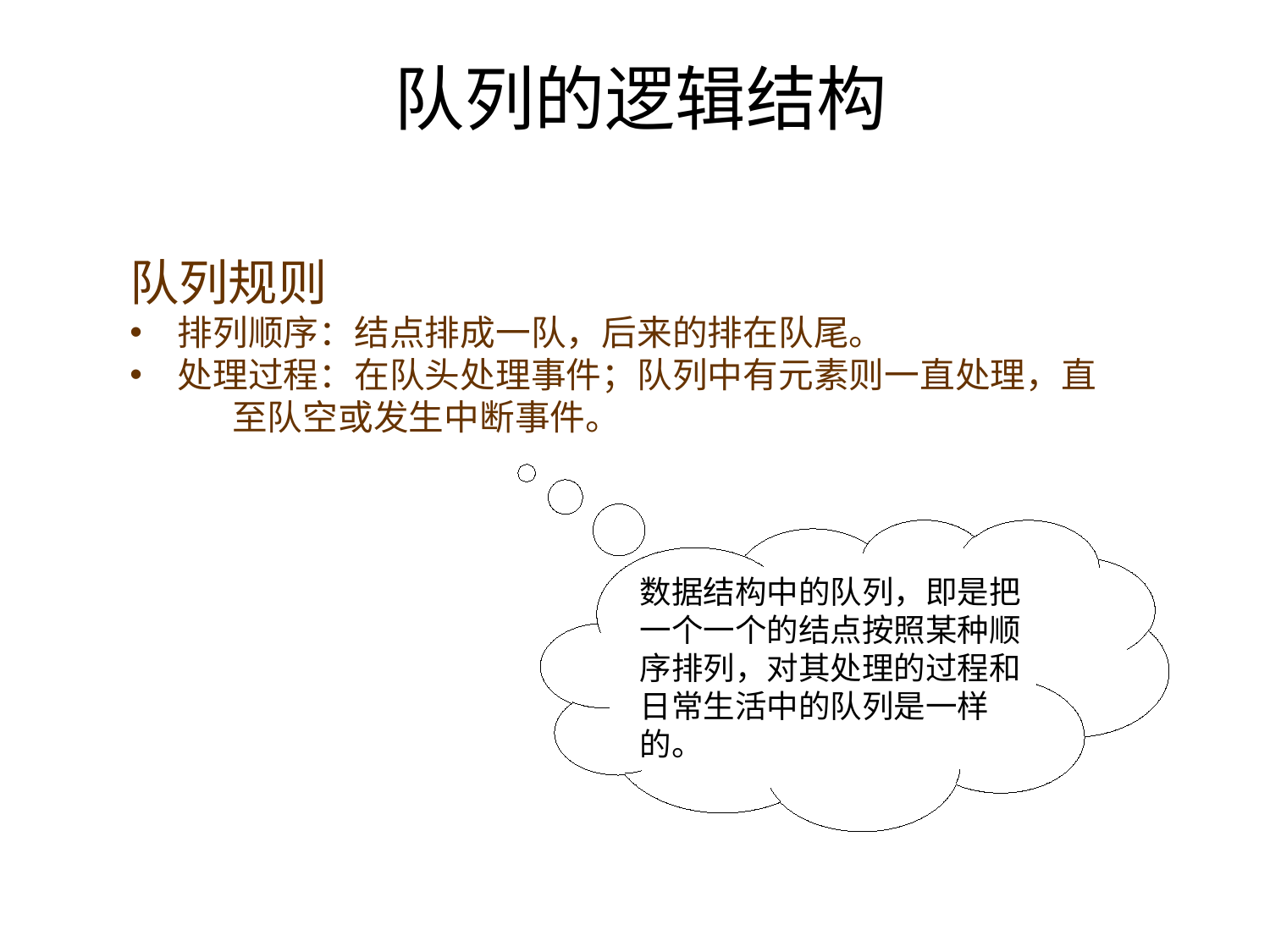

# 队列的逻辑结构
队列规则
排列顺序：结点排成一队，后来的排在队尾。
处理过程：在队头处理事件；队列中有元素则一直处理，直
            至队空或发生中断事件。
数据结构中的队列，即是把一个一个的结点按照某种顺序排列，对其处理的过程和日常生活中的队列是一样的。
73